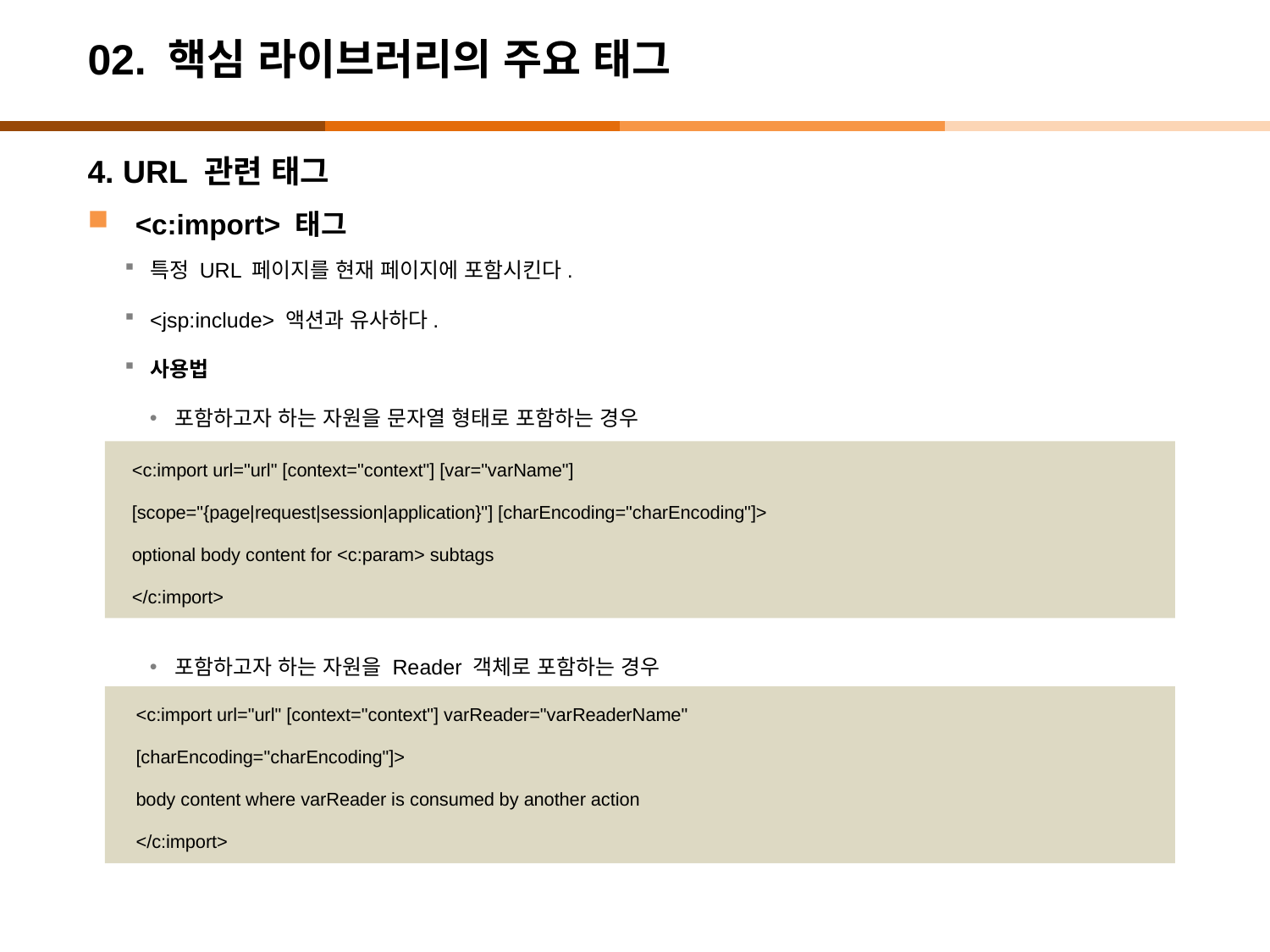

# 02. 핵심 라이브러리의 주요 태그
4. URL 관련 태그
<c:import> 태그
특정 URL 페이지를 현재 페이지에 포함시킨다.
<jsp:include> 액션과 유사하다.
사용법
포함하고자 하는 자원을 문자열 형태로 포함하는 경우

포함하고자 하는 자원을 Reader 객체로 포함하는 경우

<c:import url="url" [context="context"] [var="varName"]
[scope="{page|request|session|application}"] [charEncoding="charEncoding"]>
optional body content for <c:param> subtags
</c:import>

<c:import url="url" [context="context"] varReader="varReaderName"
[charEncoding="charEncoding"]>
body content where varReader is consumed by another action
</c:import>